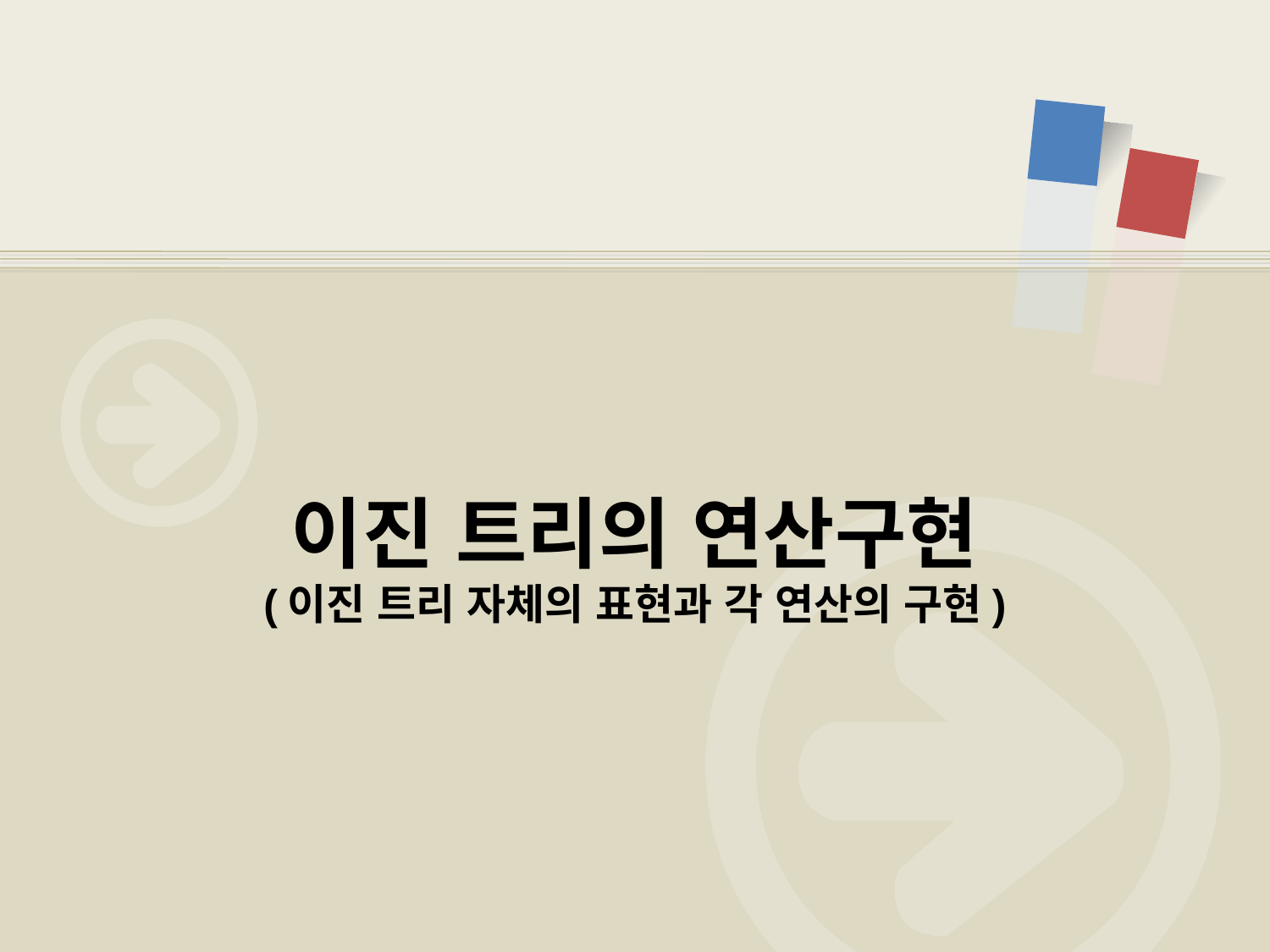

# 이진 트리의 연산구현 (이진 트리 자체의 표현과 각 연산의 구현)